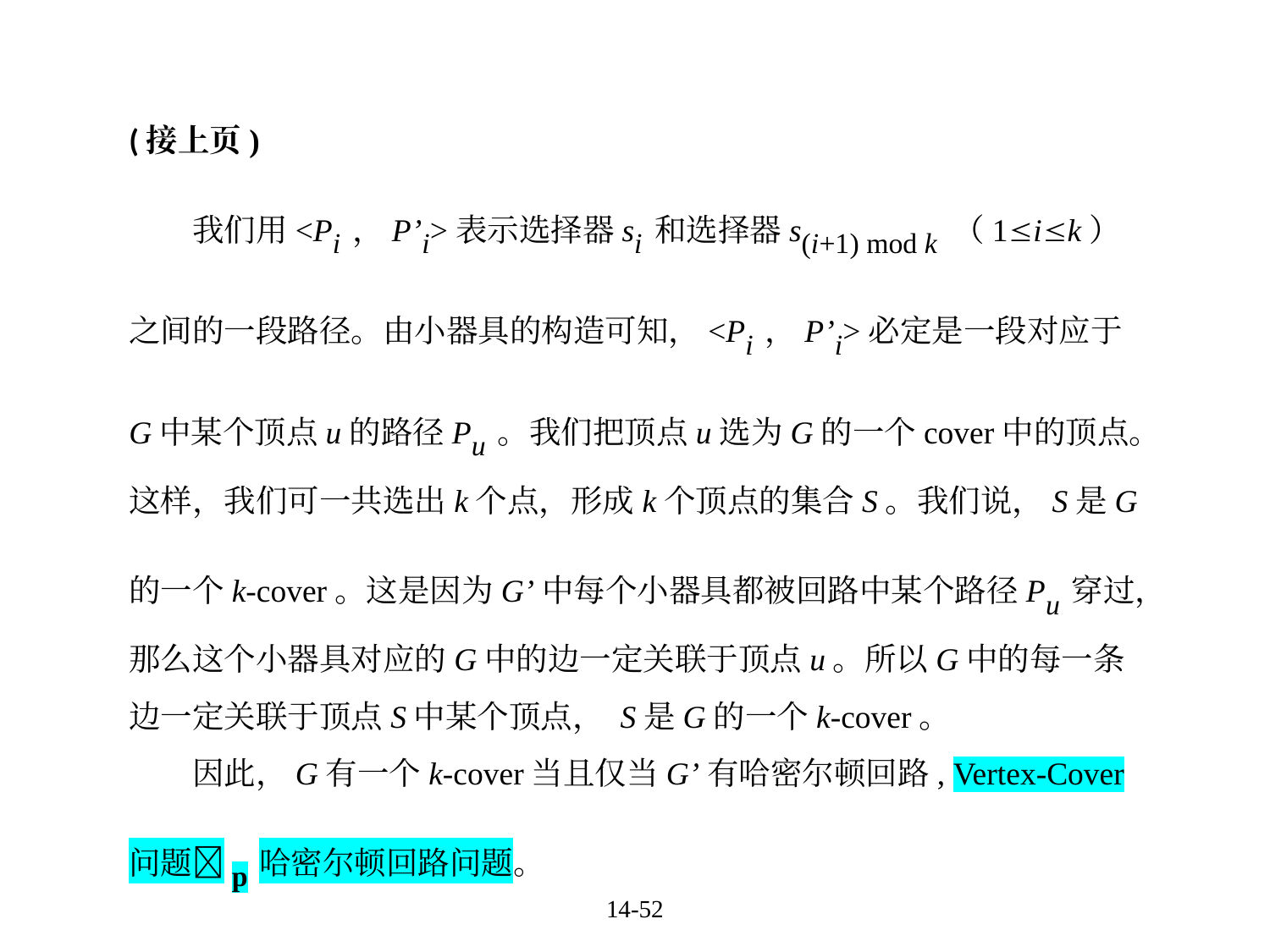

(接上页)
我们用<Pi，P’i>表示选择器si 和选择器s(i+1) mod k （1≤i≤k）之间的一段路径。由小器具的构造可知，<Pi，P’i>必定是一段对应于G中某个顶点u的路径Pu。我们把顶点u选为G的一个cover中的顶点。这样，我们可一共选出k个点，形成k个顶点的集合S。我们说，S是G的一个k-cover。这是因为G’中每个小器具都被回路中某个路径Pu穿过，那么这个小器具对应的G中的边一定关联于顶点u。所以G中的每一条边一定关联于顶点S中某个顶点， S是G的一个k-cover。
因此，G有一个k-cover当且仅当G’有哈密尔顿回路, Vertex-Cover问题≤p哈密尔顿回路问题。
14-52